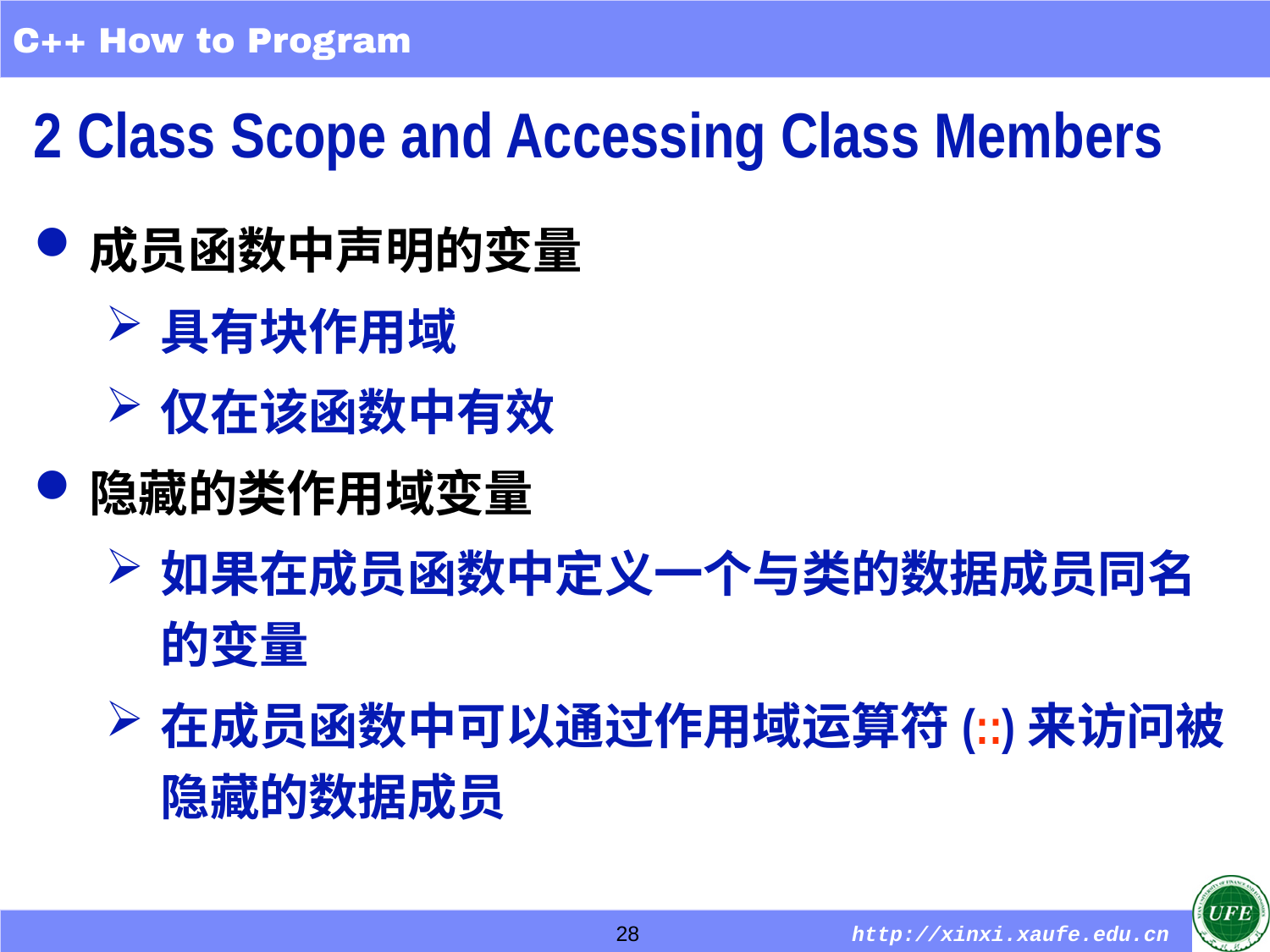

2 Class Scope and Accessing Class Members
成员函数中声明的变量
具有块作用域
仅在该函数中有效
隐藏的类作用域变量
如果在成员函数中定义一个与类的数据成员同名的变量
在成员函数中可以通过作用域运算符(::)来访问被隐藏的数据成员
28